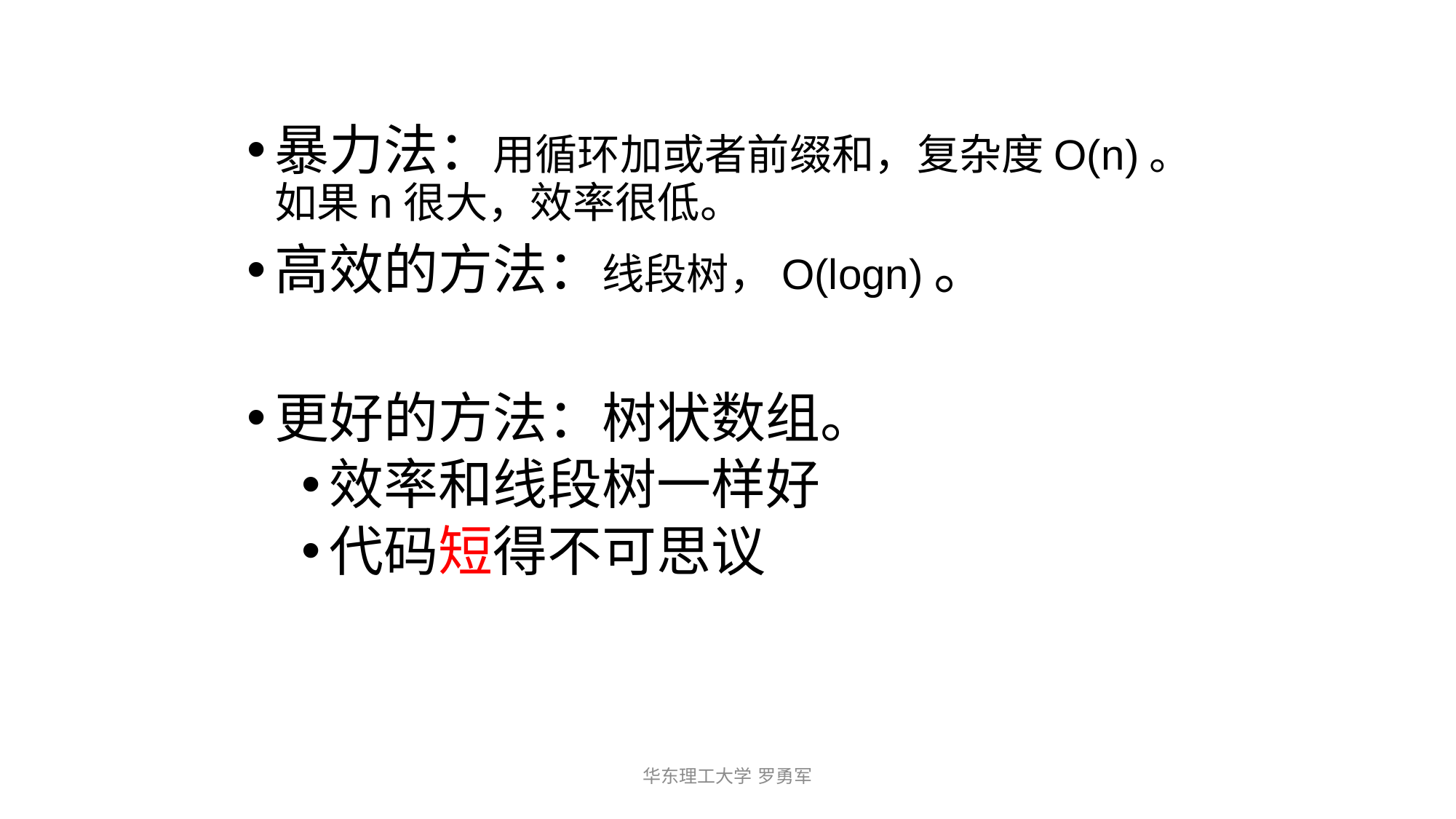

暴力法：用循环加或者前缀和，复杂度O(n)。如果n很大，效率很低。
高效的方法：线段树，O(logn)。

更好的方法：树状数组。
效率和线段树一样好
代码短得不可思议
华东理工大学 罗勇军